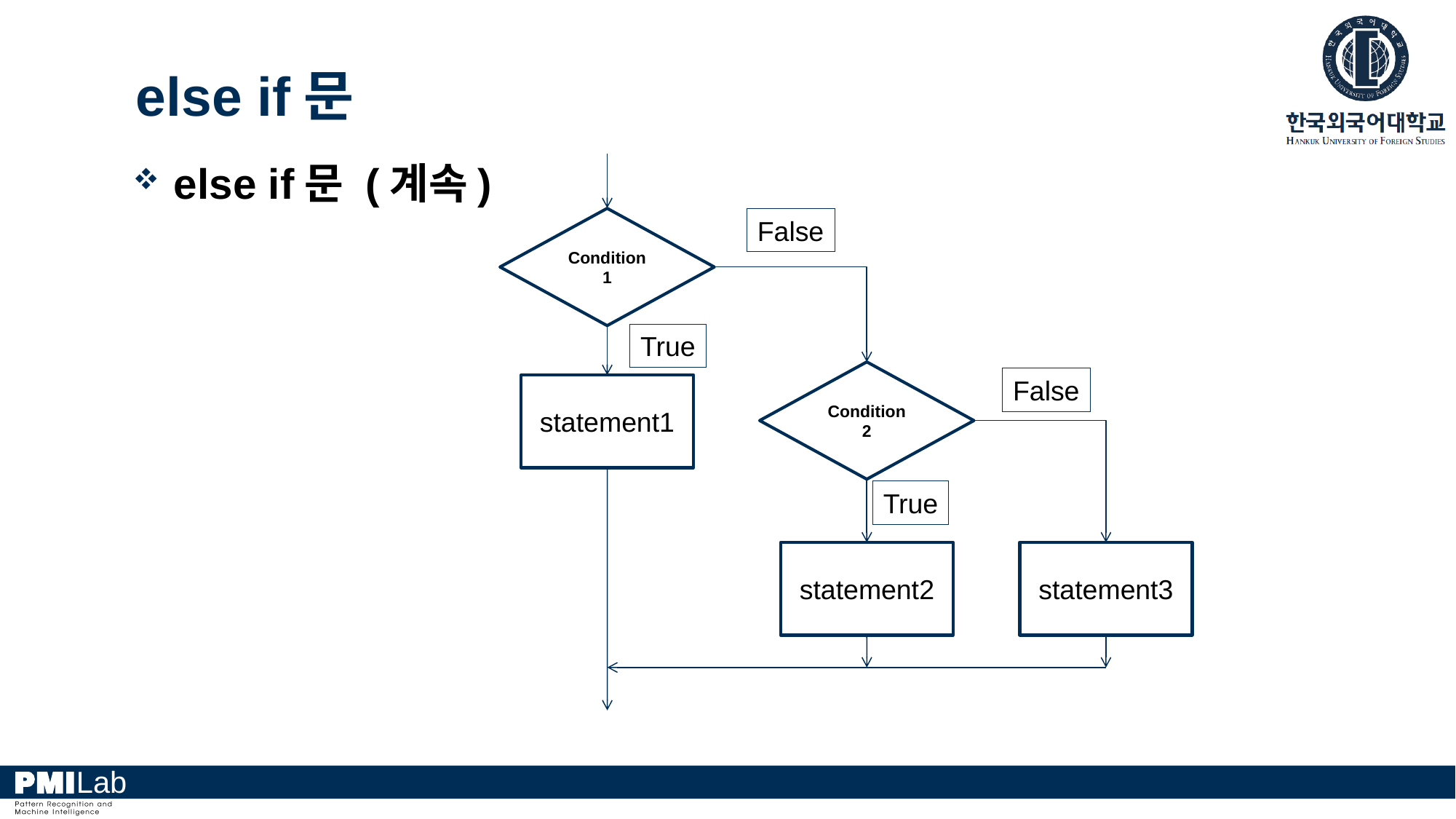

# else if문
else if문 (계속)

Condition1
False
True
Condition2
False
statement1
True
statement2
statement3